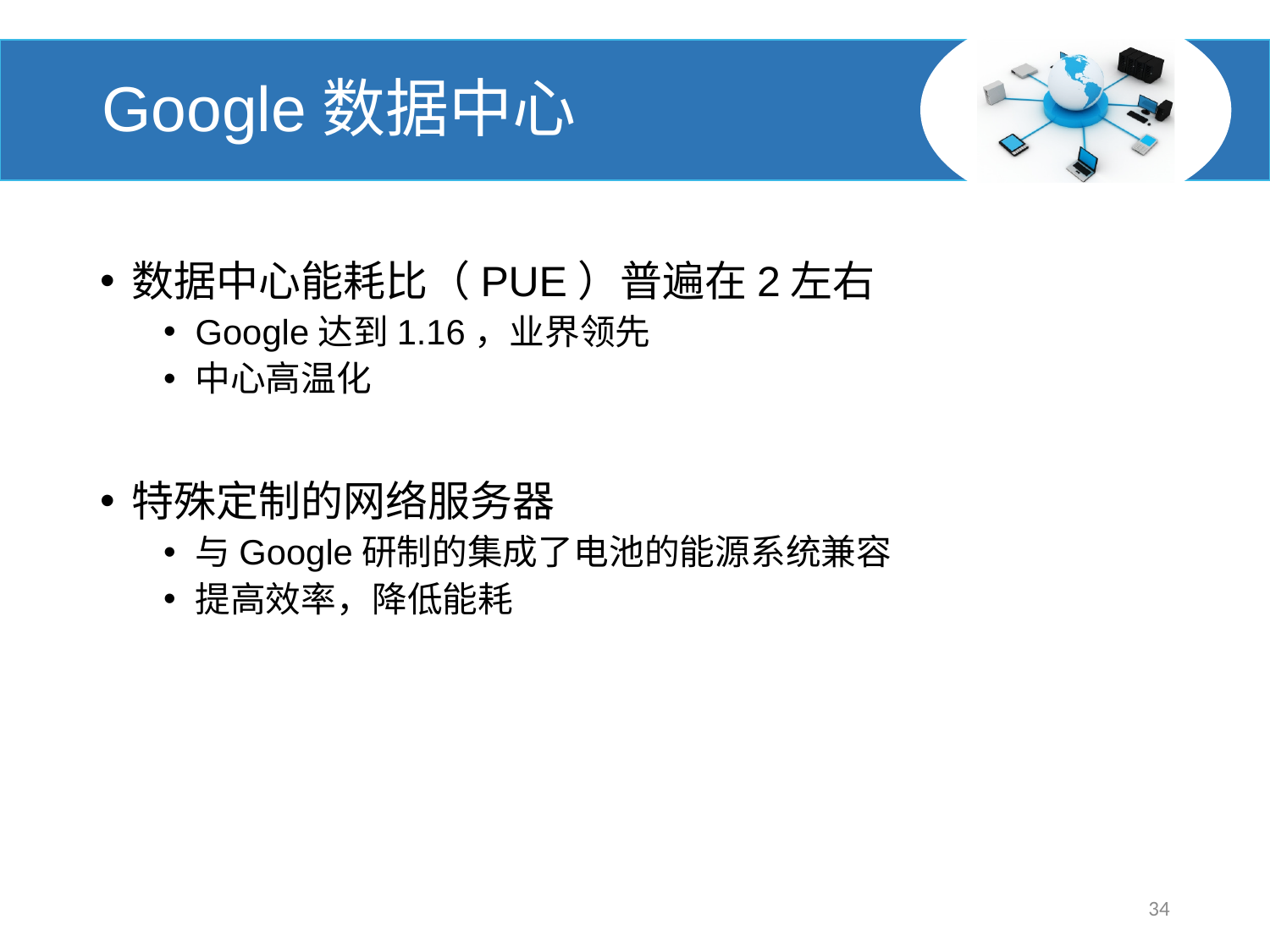

# Google数据中心
数据中心能耗比（PUE）普遍在2左右
Google达到1.16，业界领先
中心高温化

特殊定制的网络服务器
与Google研制的集成了电池的能源系统兼容
提高效率，降低能耗

34